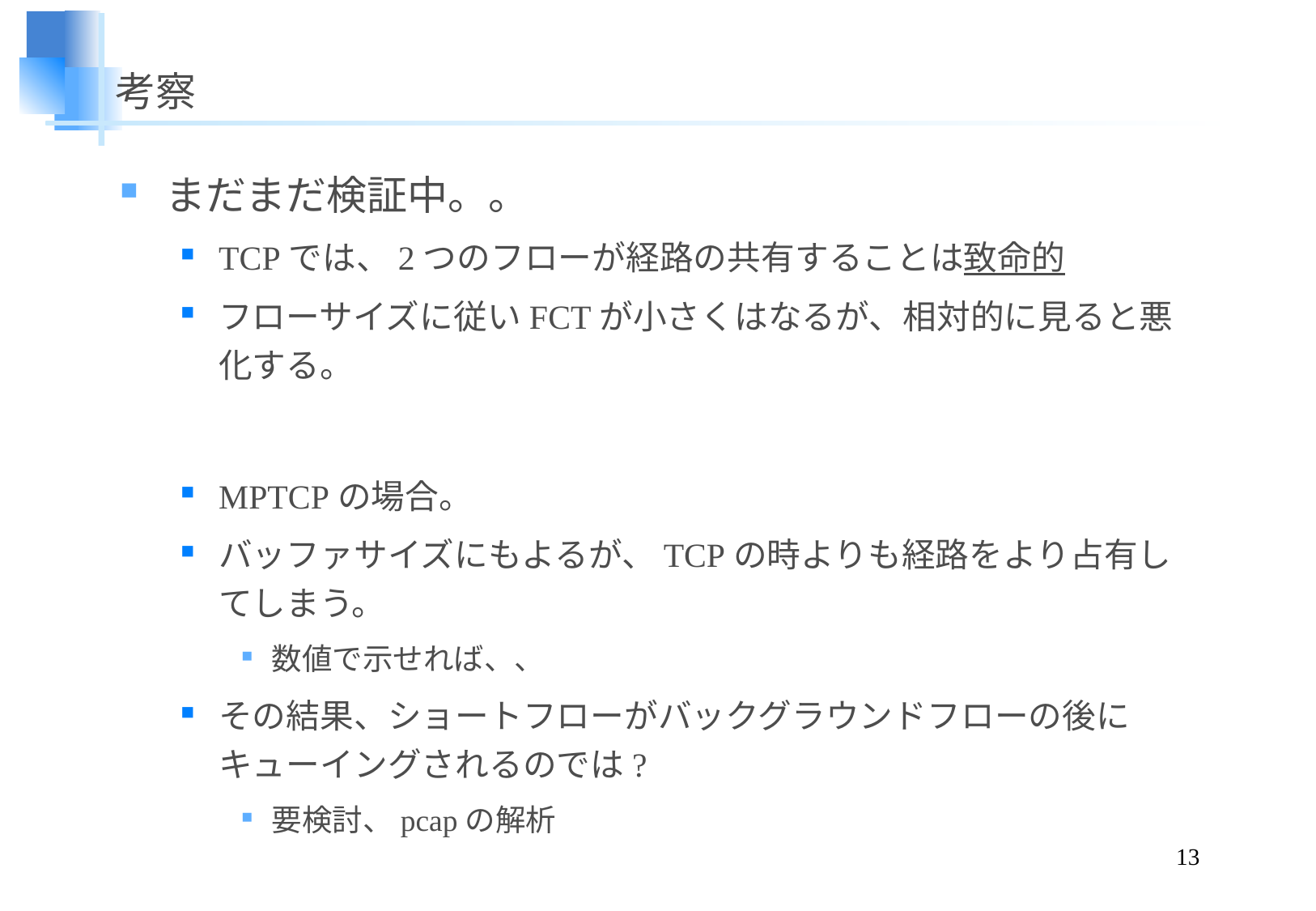

# 考察
まだまだ検証中。。
TCPでは、2つのフローが経路の共有することは致命的
フローサイズに従いFCTが小さくはなるが、相対的に見ると悪化する。

MPTCPの場合。
バッファサイズにもよるが、TCPの時よりも経路をより占有してしまう。
数値で示せれば、、
その結果、ショートフローがバックグラウンドフローの後にキューイングされるのでは?
要検討、pcapの解析
13